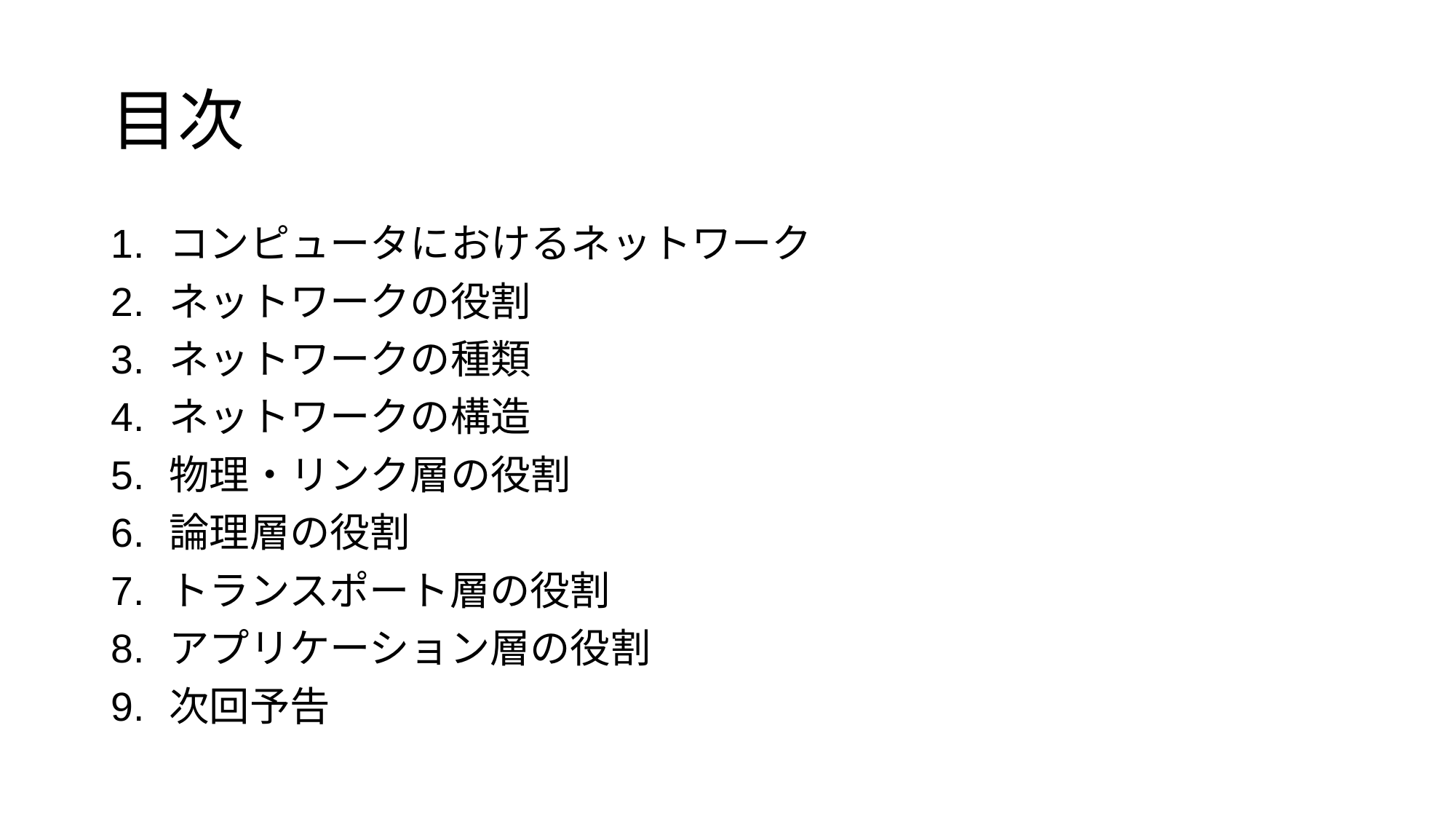

# 目次
コンピュータにおけるネットワーク
ネットワークの役割
ネットワークの種類
ネットワークの構造
物理・リンク層の役割
論理層の役割
トランスポート層の役割
アプリケーション層の役割
次回予告